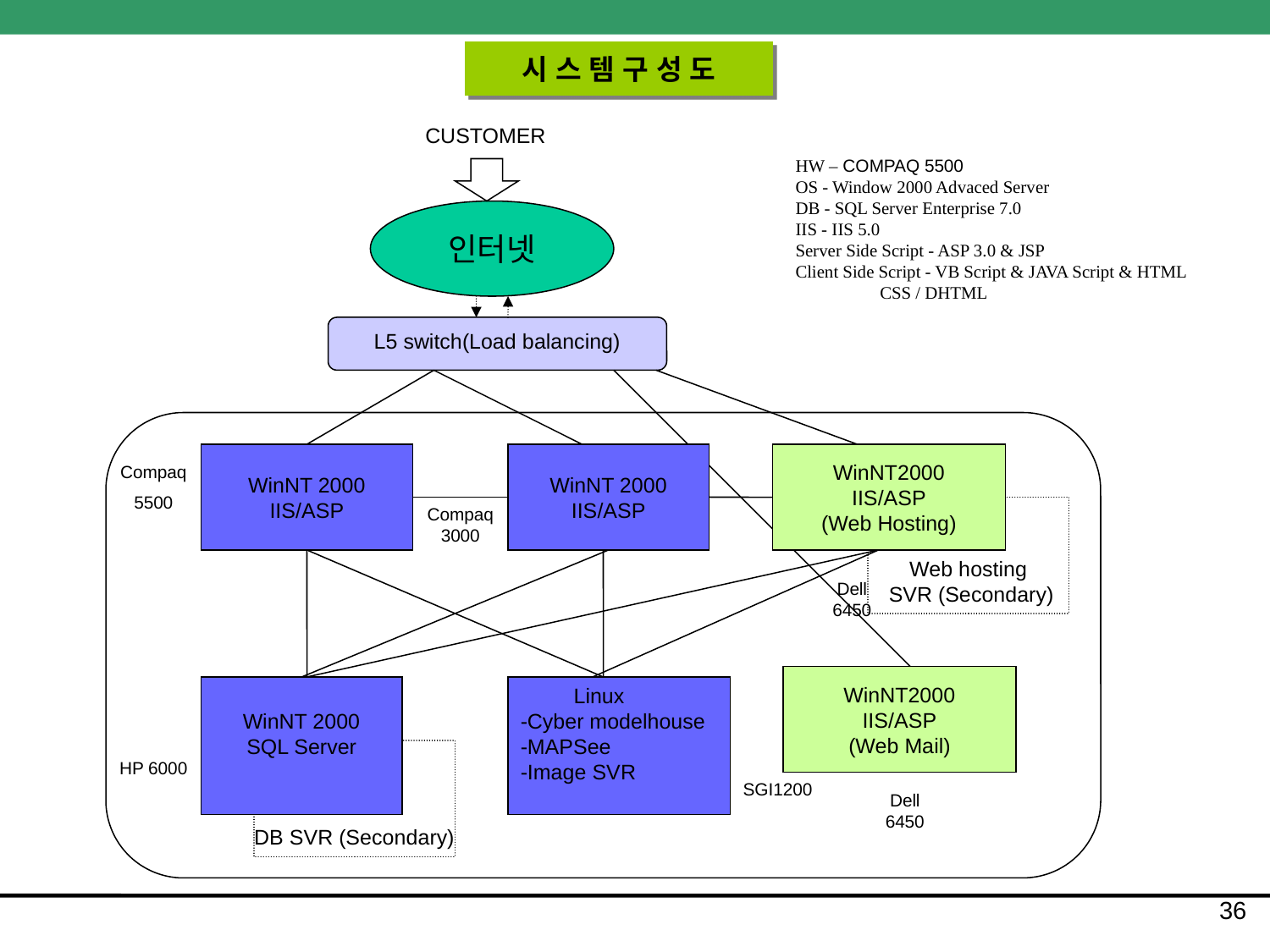

시 스 템 구 성 도
CUSTOMER
HW – COMPAQ 5500
OS - Window 2000 Advaced Server
DB - SQL Server Enterprise 7.0
IIS - IIS 5.0
Server Side Script - ASP 3.0 & JSP
Client Side Script - VB Script & JAVA Script & HTML
                   CSS / DHTML

인터넷

L5 switch(Load balancing)

WinNT 2000
IIS/ASP
WinNT 2000
IIS/ASP
WinNT2000
IIS/ASP
(Web Hosting)
Compaq
5500
Compaq3000

Web hosting
 SVR (Secondary)

Dell 6450
WinNT2000
IIS/ASP
(Web Mail)
WinNT 2000
SQL Server

         Linux
-Cyber modelhouse
-MAPSee
-Image SVR

DB SVR (Secondary)
HP 6000
SGI1200
Dell 6450
36